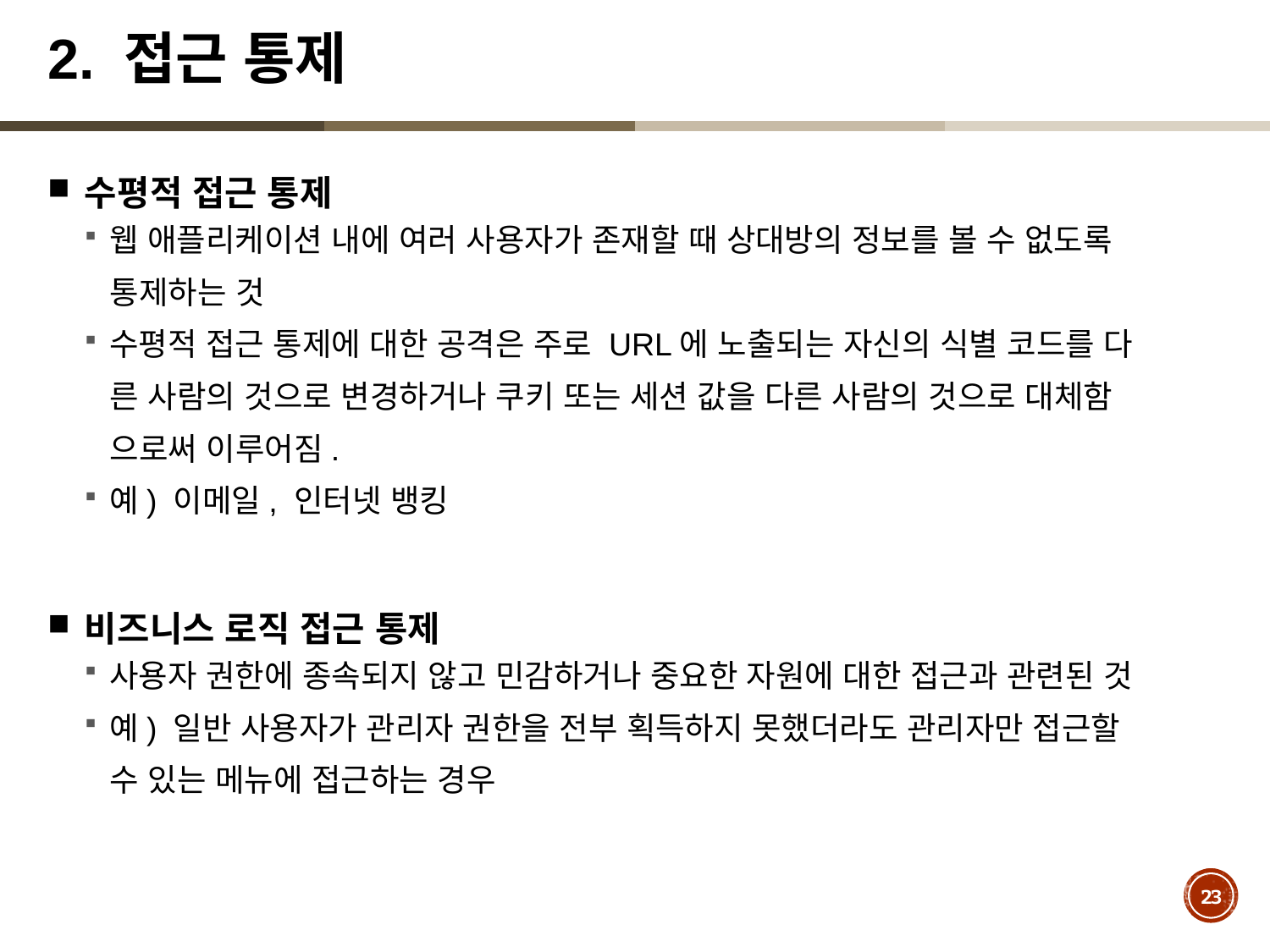

# 2. 접근 통제
수평적 접근 통제
웹 애플리케이션 내에 여러 사용자가 존재할 때 상대방의 정보를 볼 수 없도록
  통제하는 것
수평적 접근 통제에 대한 공격은 주로 URL에 노출되는 자신의 식별 코드를 다
  른 사람의 것으로 변경하거나 쿠키 또는 세션 값을 다른 사람의 것으로 대체함
  으로써 이루어짐.
예) 이메일, 인터넷 뱅킹

비즈니스 로직 접근 통제
사용자 권한에 종속되지 않고 민감하거나 중요한 자원에 대한 접근과 관련된 것
예) 일반 사용자가 관리자 권한을 전부 획득하지 못했더라도 관리자만 접근할
  수 있는 메뉴에 접근하는 경우
23